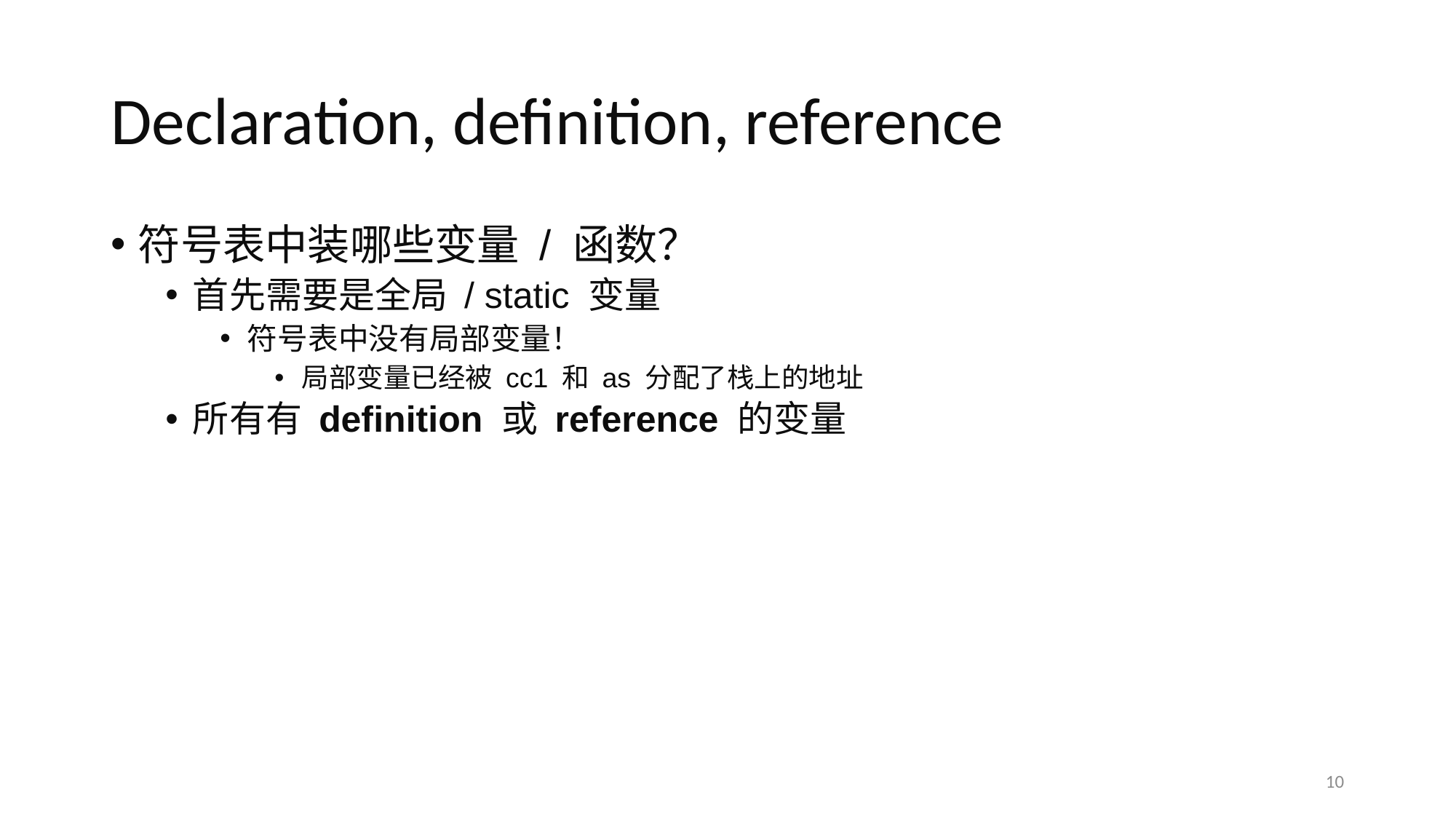

# Declaration, definition, reference
符号表中装哪些变量 / 函数？
首先需要是全局 / static 变量
符号表中没有局部变量！
局部变量已经被 cc1 和 as 分配了栈上的地址
所有有 definition 或 reference 的变量
10